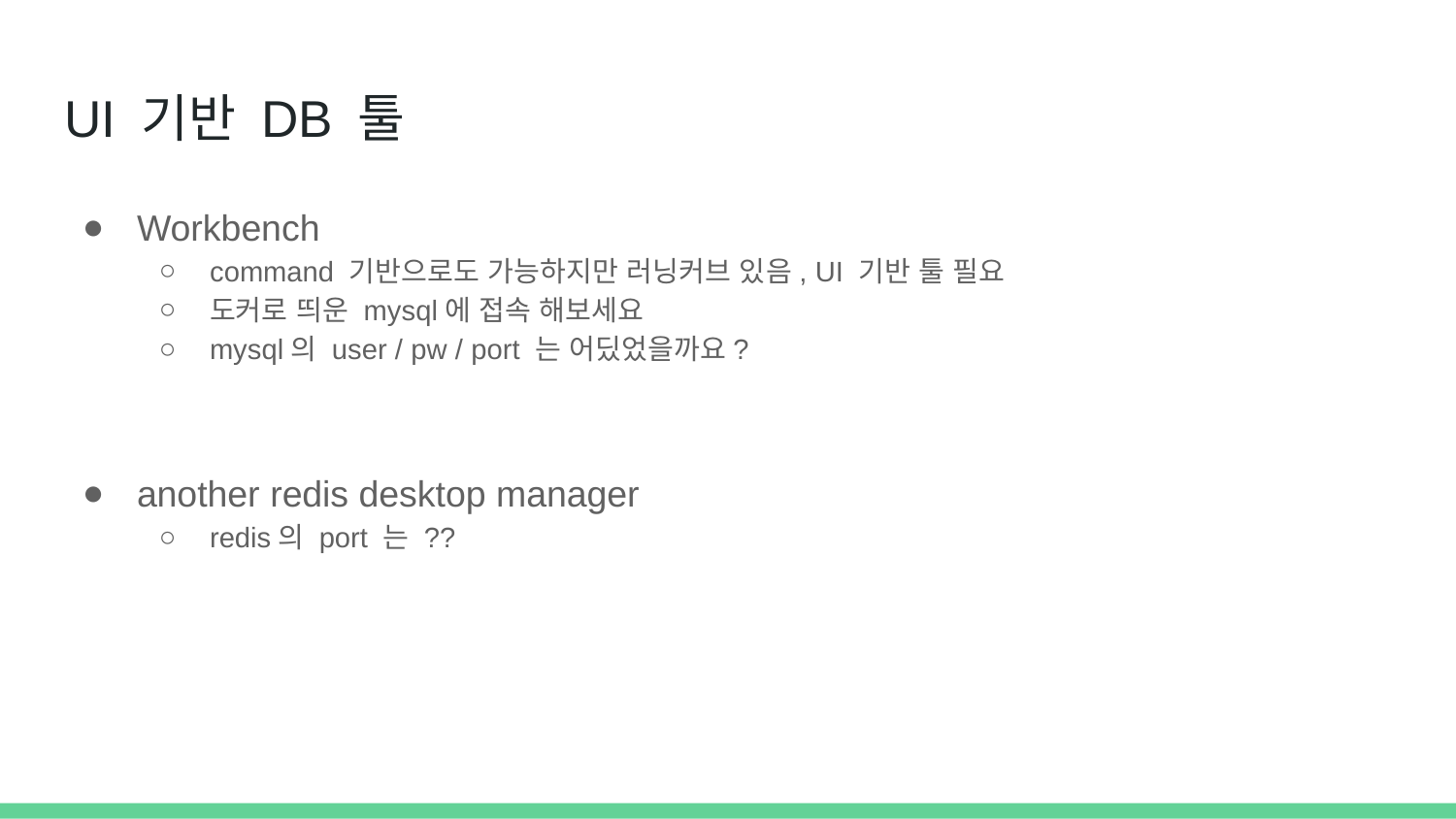

# UI 기반 DB 툴
Workbench
command 기반으로도 가능하지만 러닝커브 있음, UI 기반 툴 필요
도커로 띄운 mysql에 접속 해보세요
mysql의 user / pw / port 는 어딨었을까요?

another redis desktop manager
redis의 port 는 ??